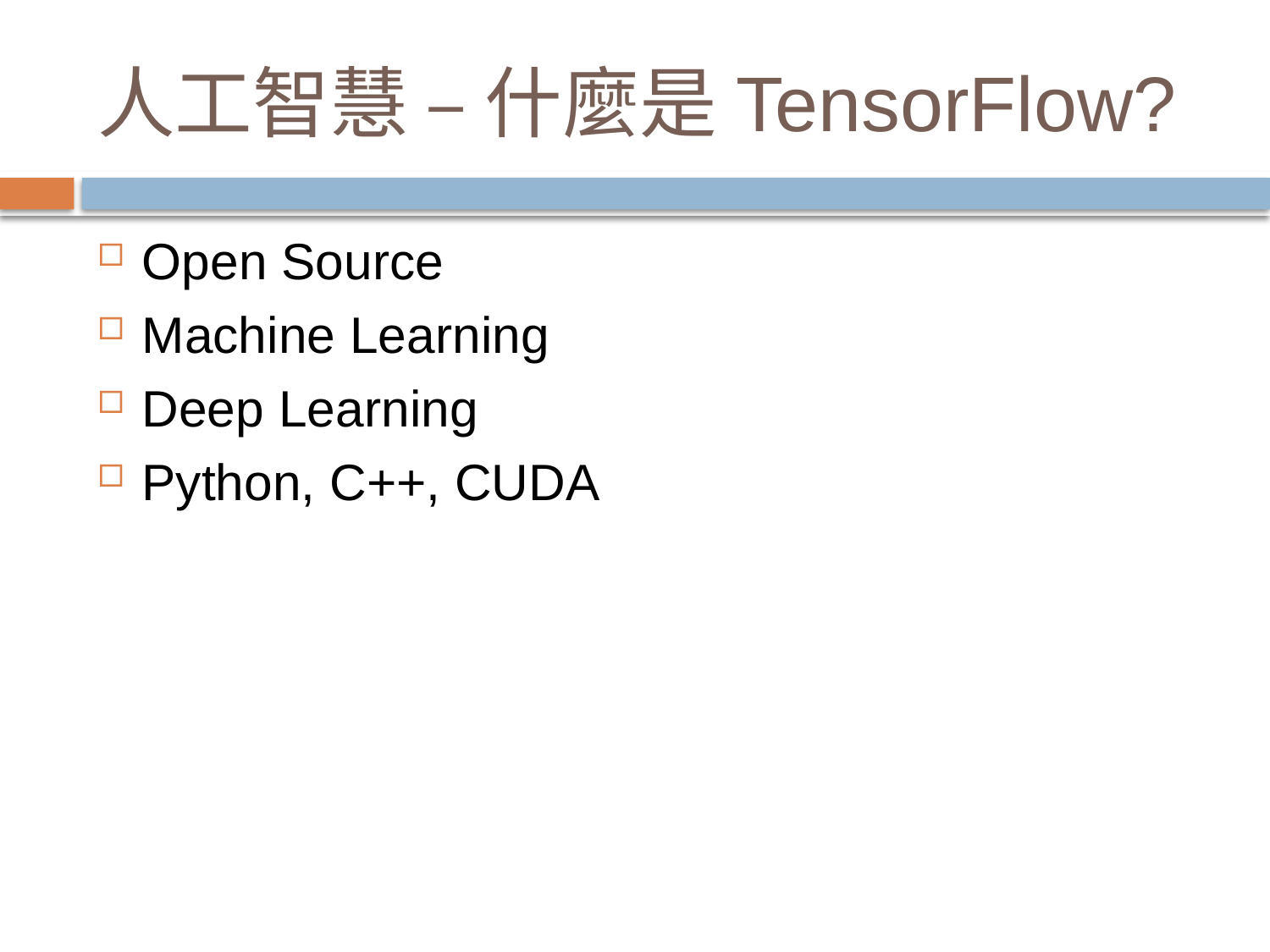

# 人工智慧 – 什麼是TensorFlow?
Open Source
Machine Learning
Deep Learning
Python, C++, CUDA